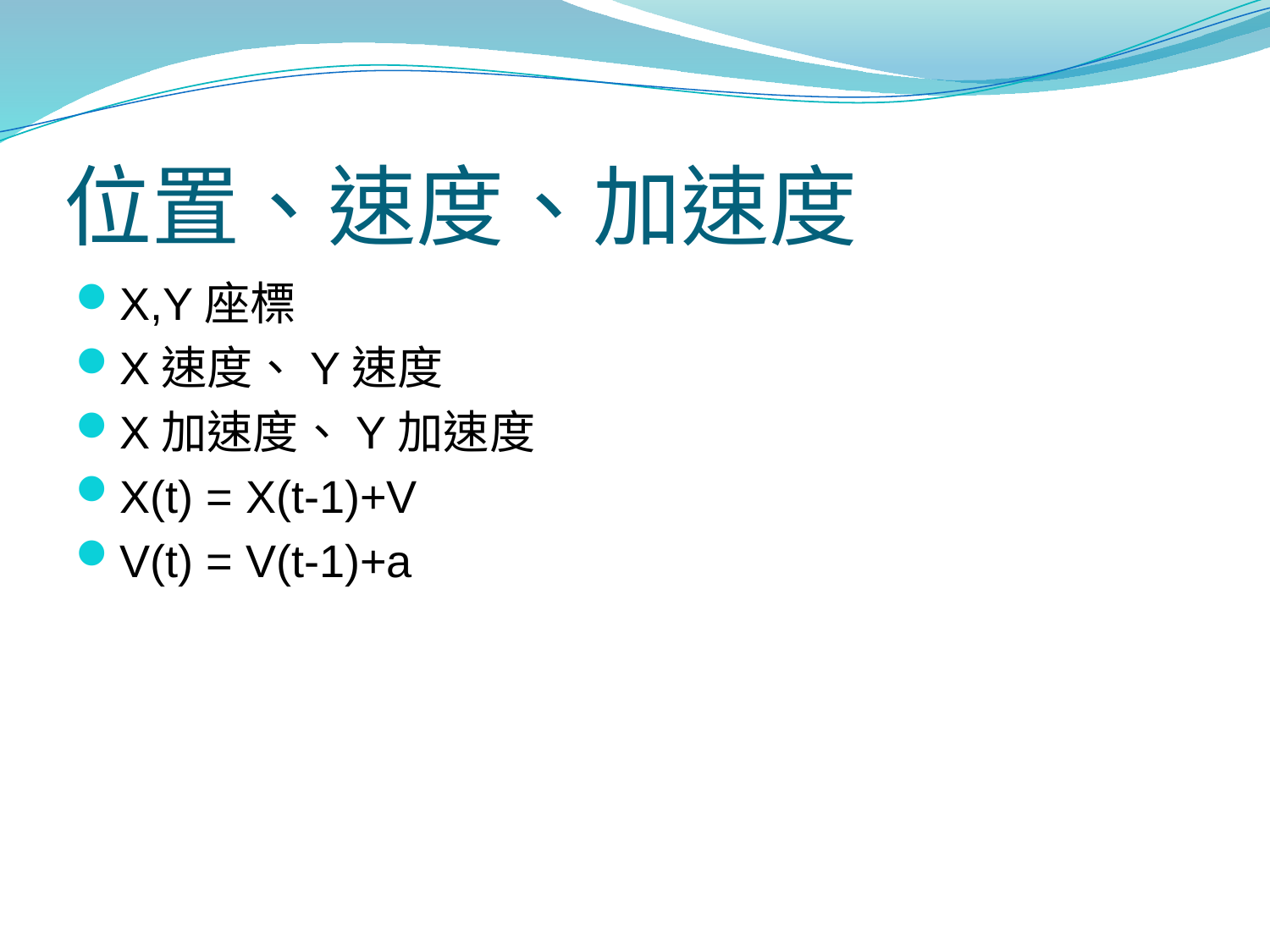

# 位置、速度、加速度
X,Y座標
X速度、Y速度
X加速度、Y加速度
X(t) = X(t-1)+V
V(t) = V(t-1)+a